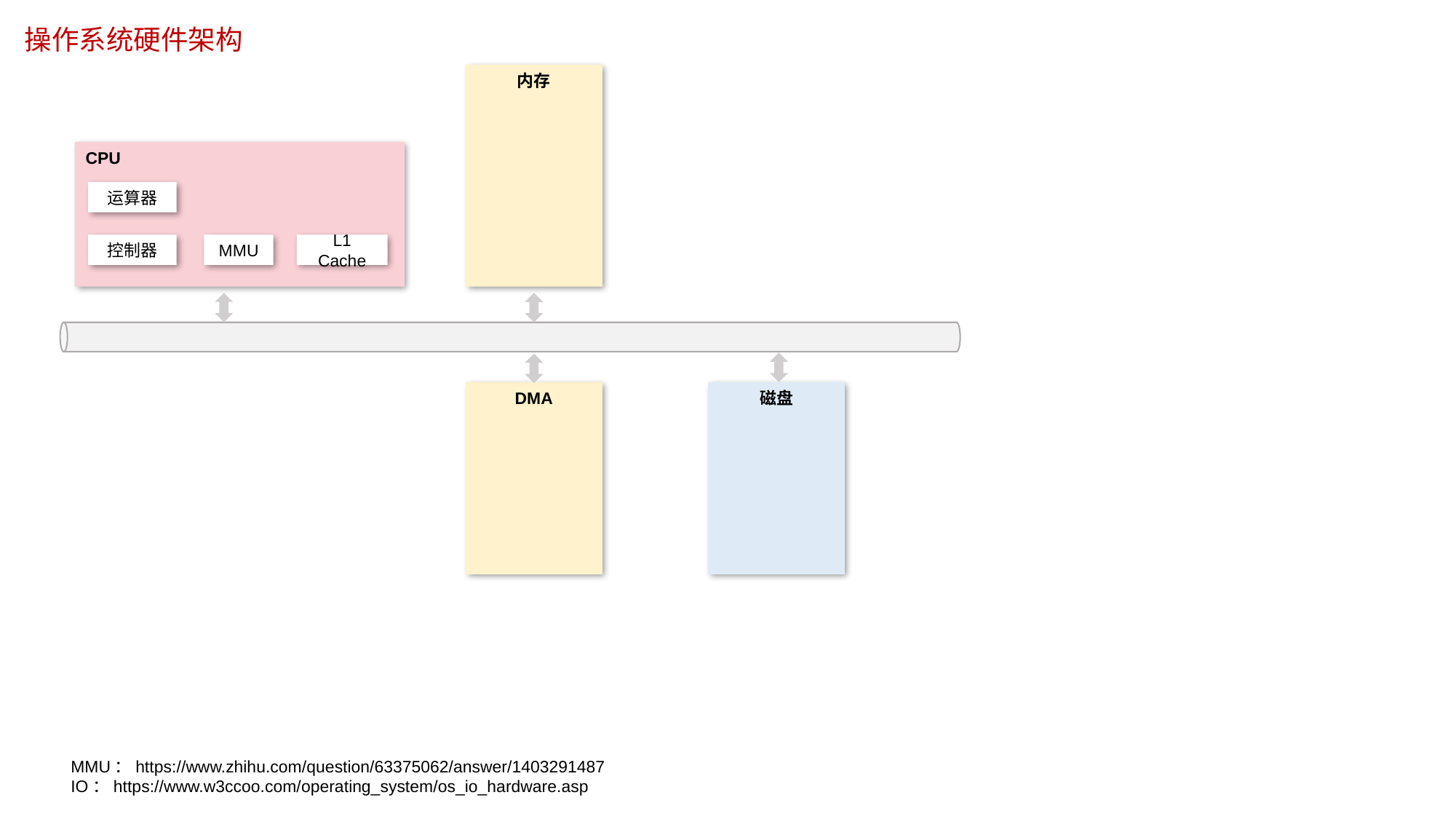

操作系统硬件架构
内存
CPU
运算器
控制器
MMU
L1 Cache

DMA
磁盘
MMU：https://www.zhihu.com/question/63375062/answer/1403291487
IO：https://www.w3ccoo.com/operating_system/os_io_hardware.asp